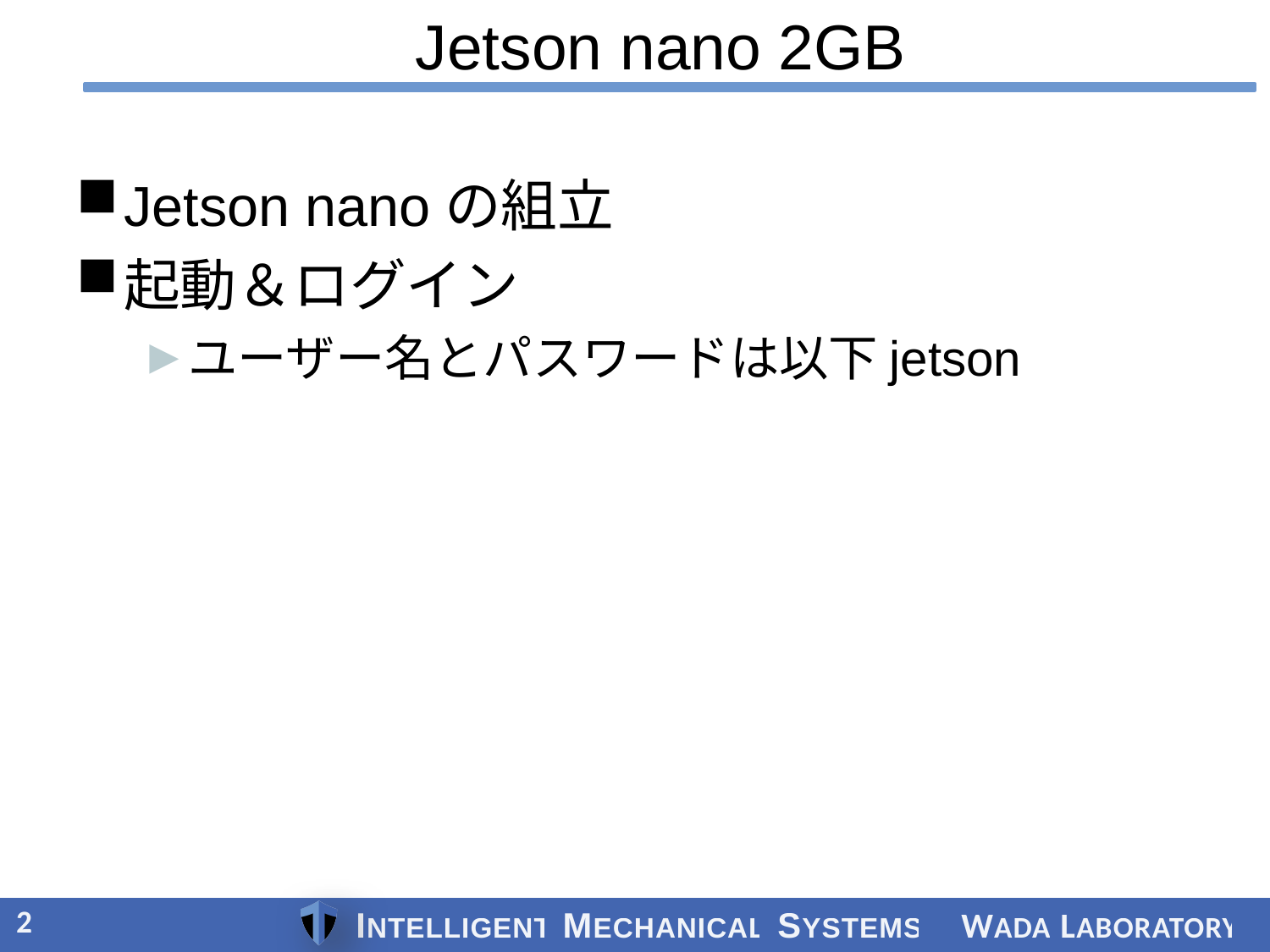

# Jetson nano 2GB
Jetson nanoの組立
起動＆ログイン
ユーザー名とパスワードは以下jetson